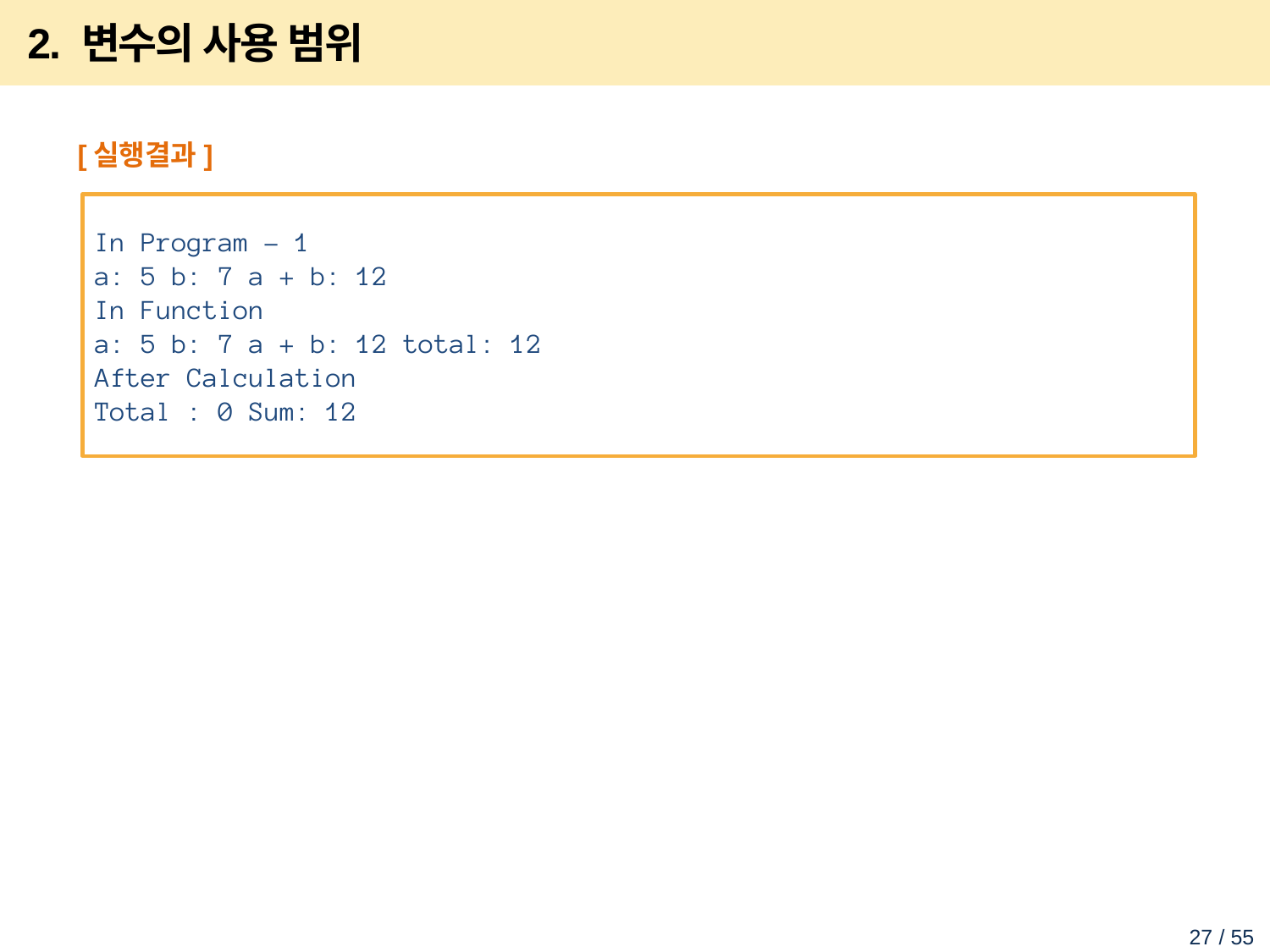

# 2. 변수의 사용 범위

[실행결과]
In Program - 1
a: 5 b: 7 a + b: 12
In Function
a: 5 b: 7 a + b: 12 total: 12
After Calculation
Total : 0 Sum: 12